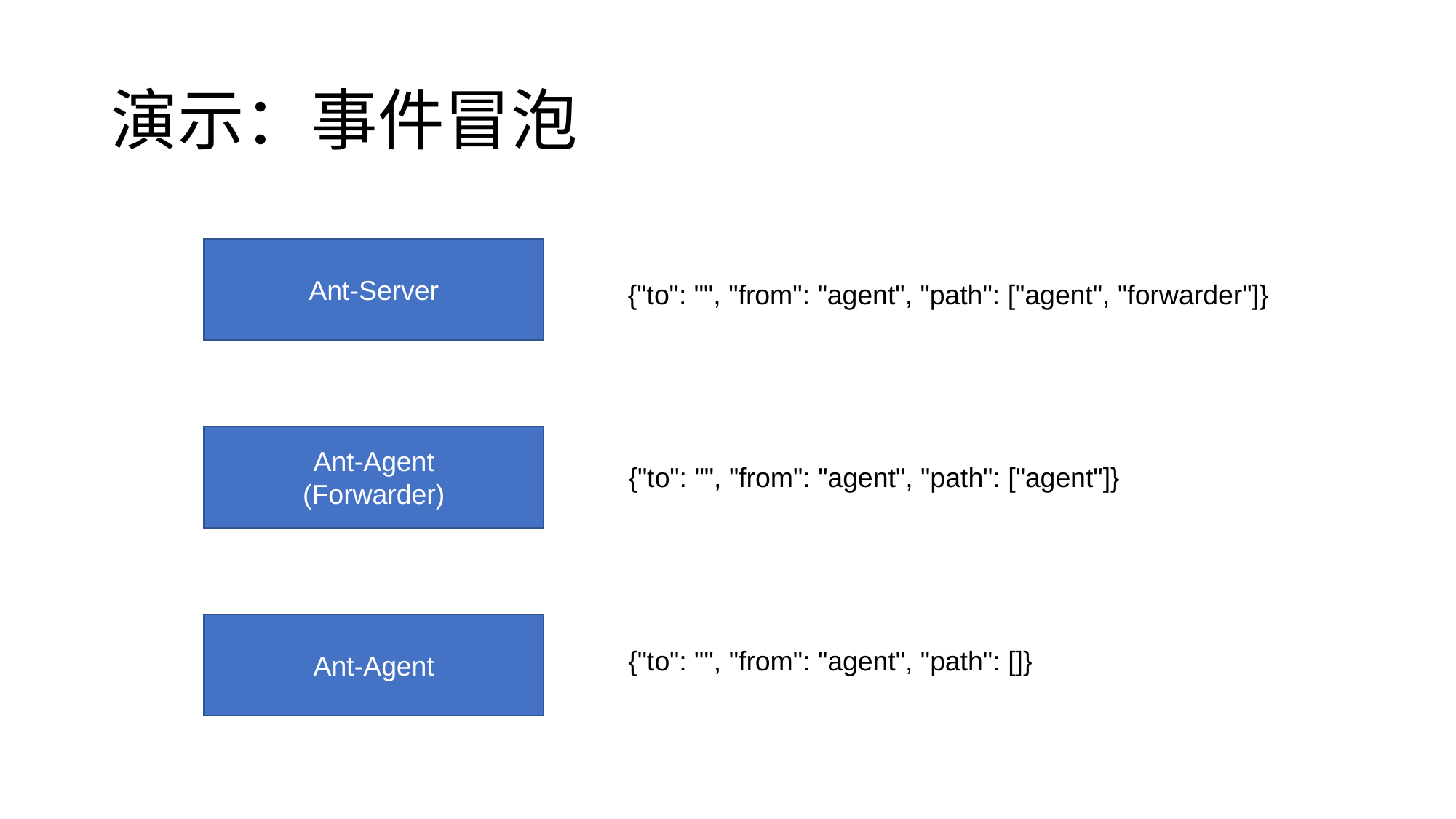

# 演示：事件冒泡
Ant-Server
{"to": "", "from": "agent", "path": ["agent", "forwarder"]}
Ant-Agent
(Forwarder)
{"to": "", "from": "agent", "path": ["agent"]}
Ant-Agent
{"to": "", "from": "agent", "path": []}